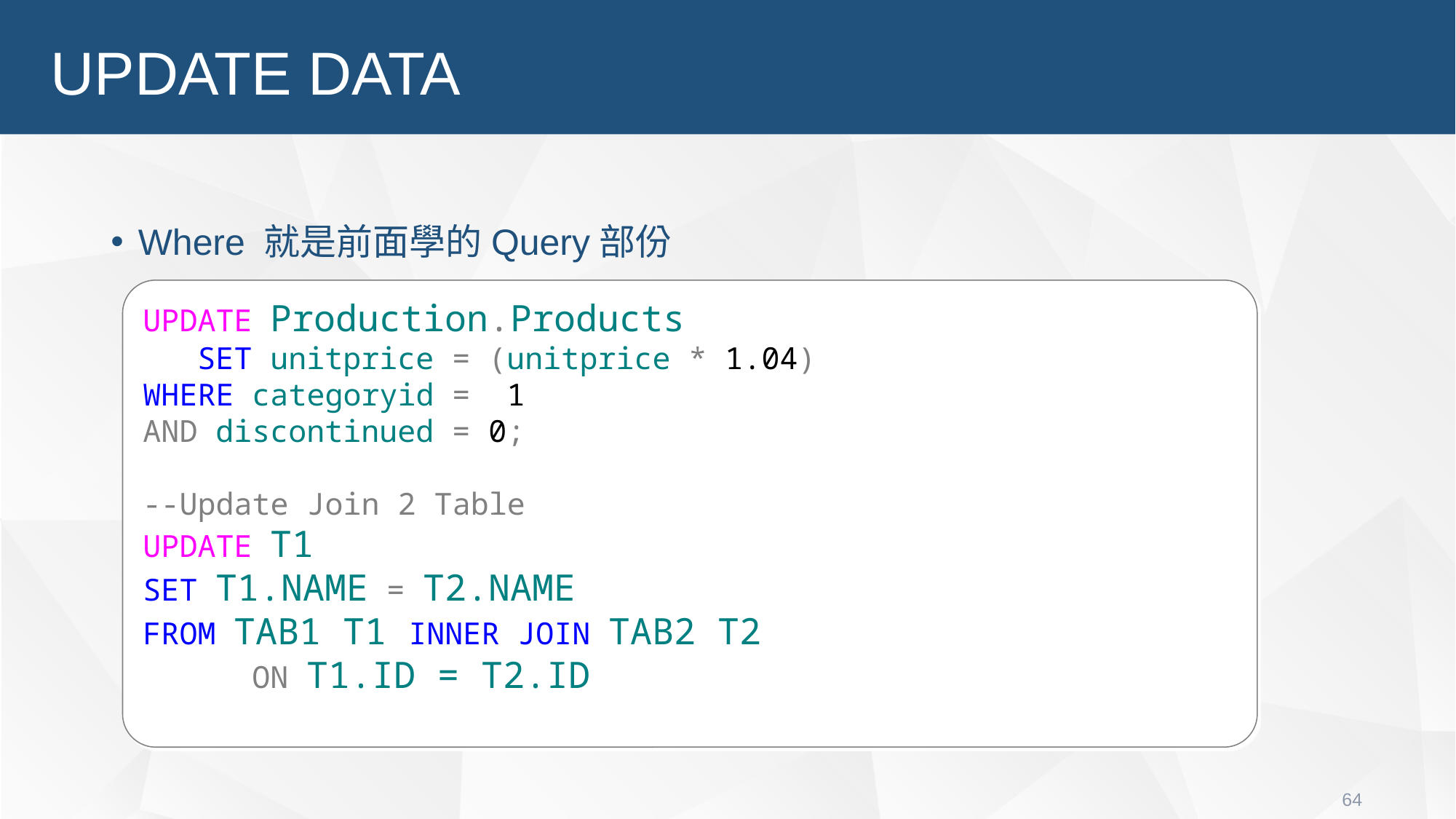

UPDATE DATA
Where 就是前面學的Query部份

UPDATE Production.Products
   SET unitprice = (unitprice * 1.04)
WHERE categoryid =  1
AND discontinued = 0;

--Update Join 2 Table
UPDATE T1
SET T1.NAME = T2.NAME
FROM TAB1 T1 INNER JOIN TAB2 T2
	ON T1.ID = T2.ID